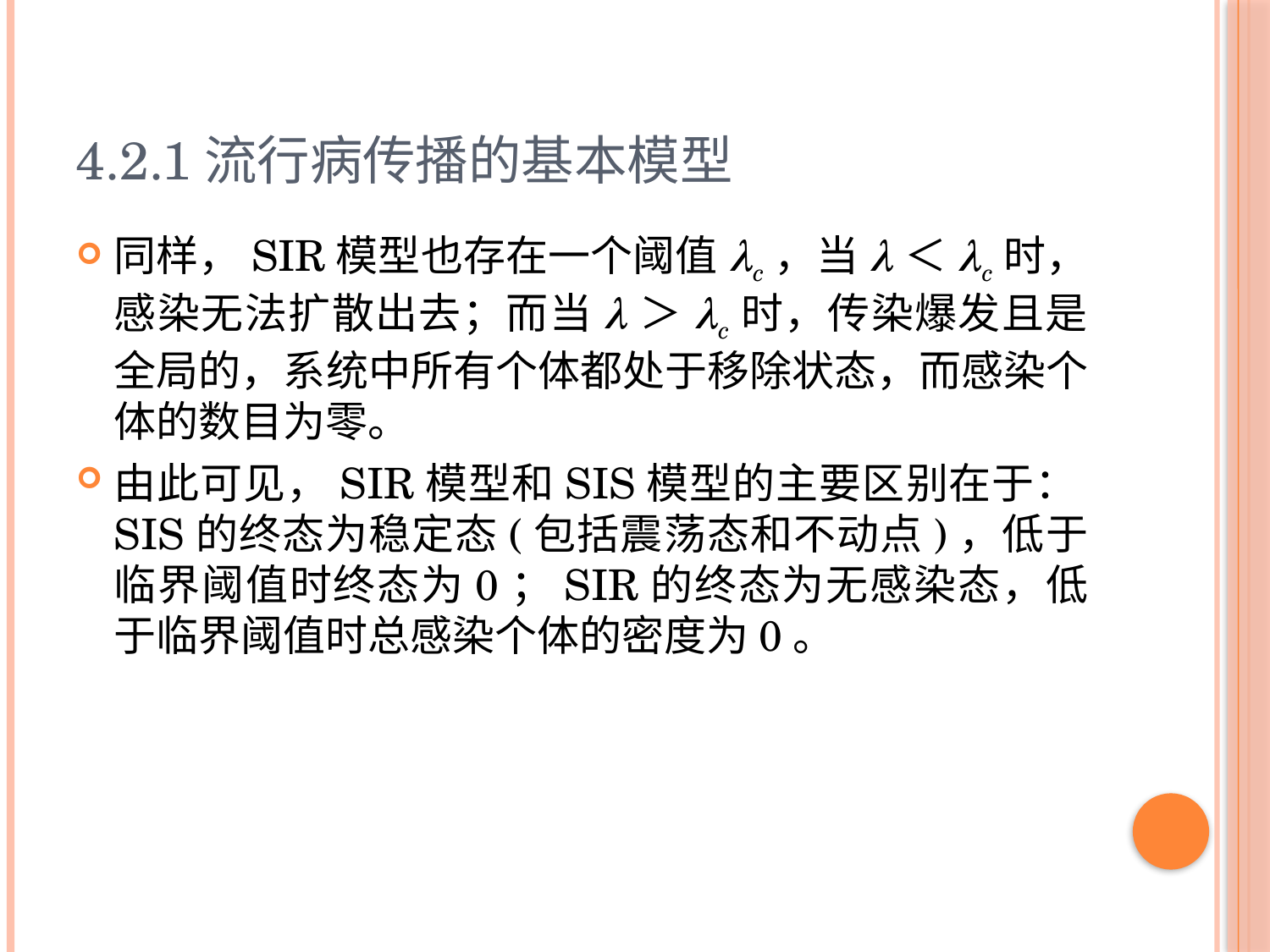

# 4.2.1流行病传播的基本模型
同样，SIR模型也存在一个阈值λc，当λ＜λc时，感染无法扩散出去；而当λ＞λc时，传染爆发且是全局的，系统中所有个体都处于移除状态，而感染个体的数目为零。
由此可见，SIR模型和SIS模型的主要区别在于：SIS的终态为稳定态(包括震荡态和不动点)，低于临界阈值时终态为0；SIR的终态为无感染态，低于临界阈值时总感染个体的密度为0。